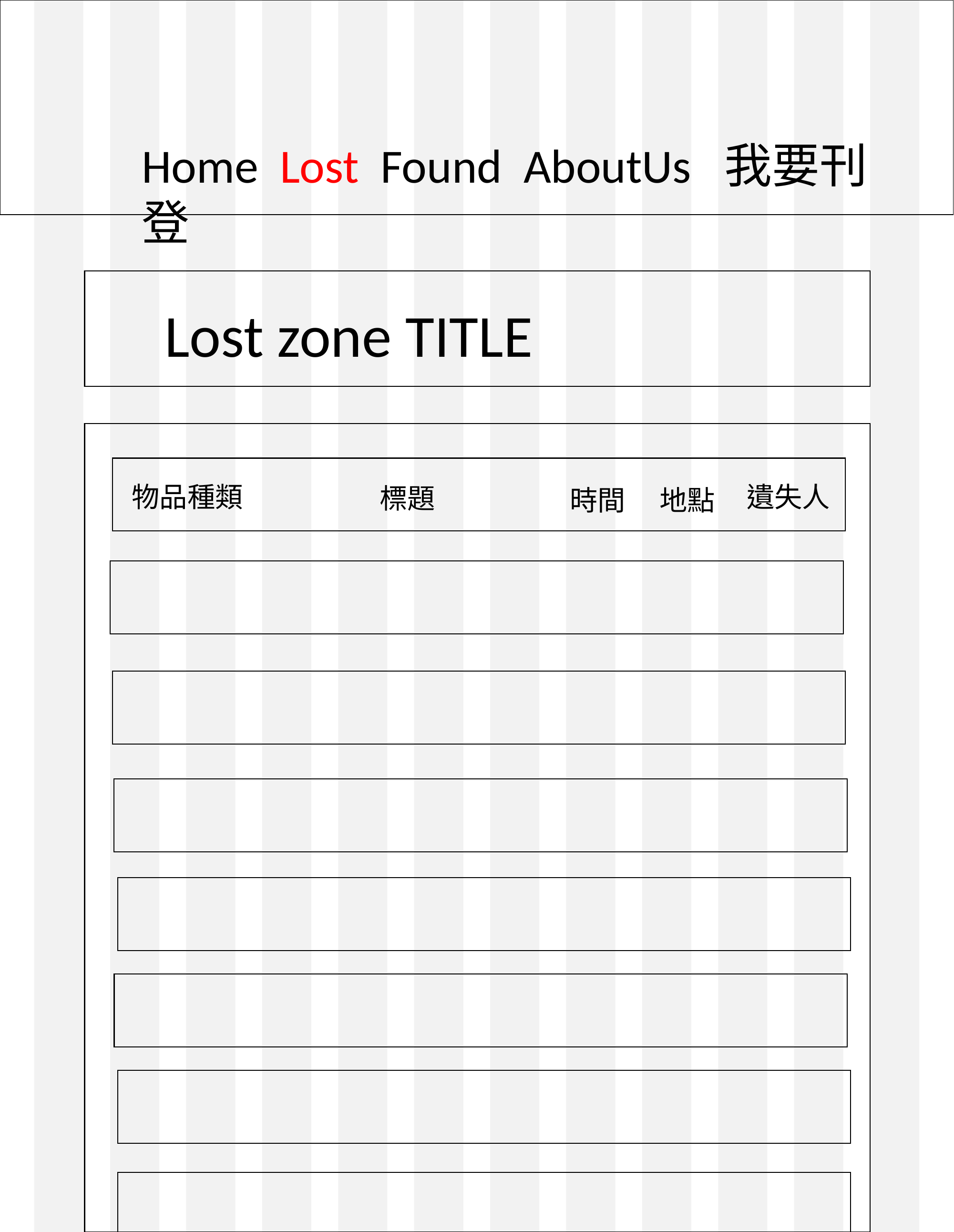

Home  Lost  Found  AboutUs  我要刊登

Lost zone TITLE

物品種類
遺失人
標題
時間
地點